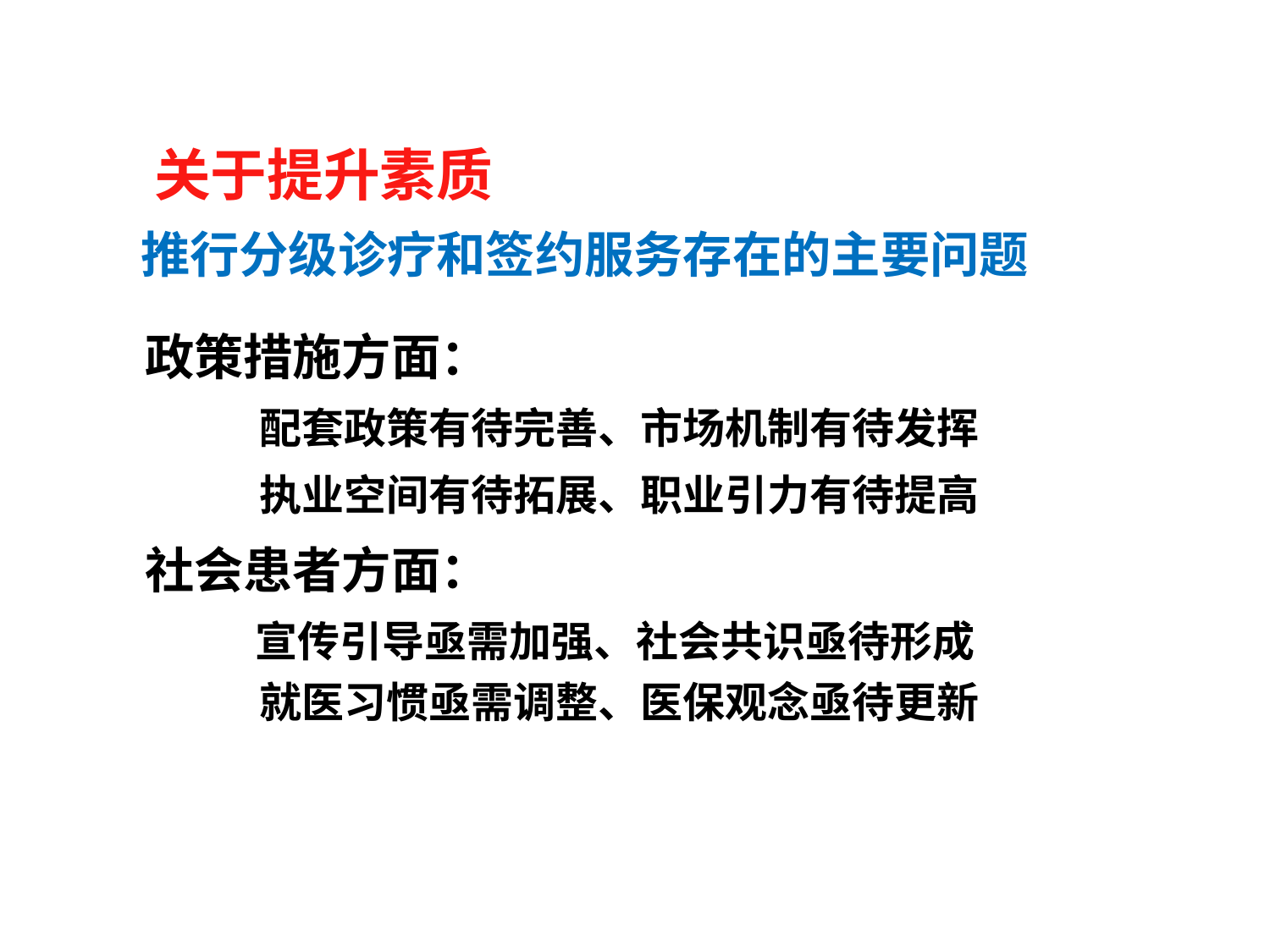

# 关于提升素质 推行分级诊疗和签约服务存在的主要问题
政策措施方面：
           配套政策有待完善、市场机制有待发挥
           执业空间有待拓展、职业引力有待提高
社会患者方面：
         宣传引导亟需加强、社会共识亟待形成
           就医习惯亟需调整、医保观念亟待更新